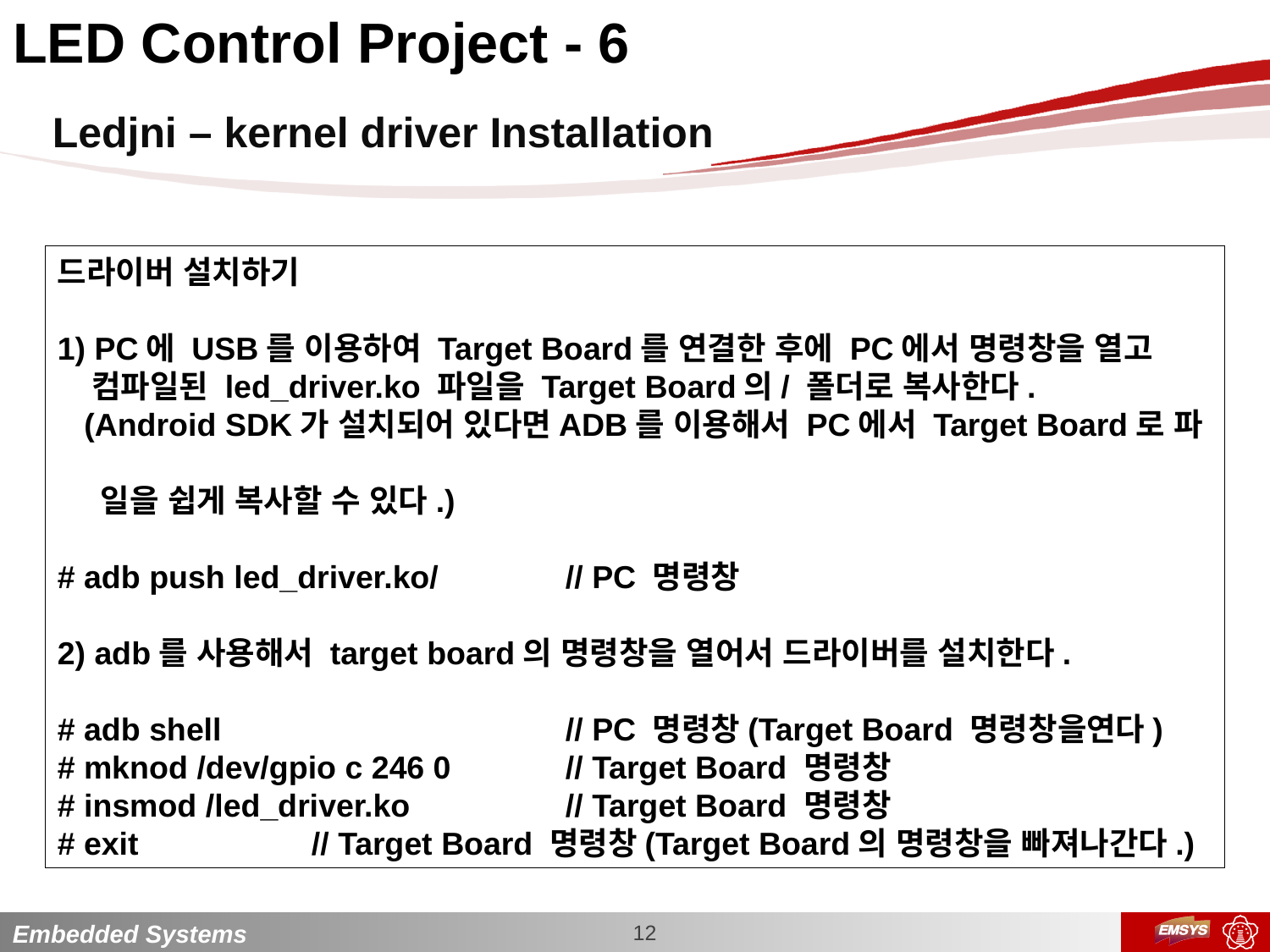

# LED Control Project - 6
Ledjni – kernel driver Installation
드라이버 설치하기

1) PC에 USB를 이용하여 Target Board를 연결한 후에 PC에서 명령창을 열고
   컴파일된 led_driver.ko 파일을 Target Board의/ 폴더로 복사한다.
   (Android SDK가 설치되어 있다면ADB를 이용해서 PC에서 Target Board로 파
    일을 쉽게 복사할 수 있다.)

# adb push led_driver.ko/ 	// PC 명령창

2) adb를 사용해서 target board의 명령창을 열어서 드라이버를 설치한다.

# adb shell 			// PC 명령창(Target Board 명령창을연다)
# mknod /dev/gpio c 246 0 	// Target Board 명령창
# insmod /led_driver.ko		// Target Board 명령창
# exit 		// Target Board 명령창(Target Board의 명령창을 빠져나간다.)
12